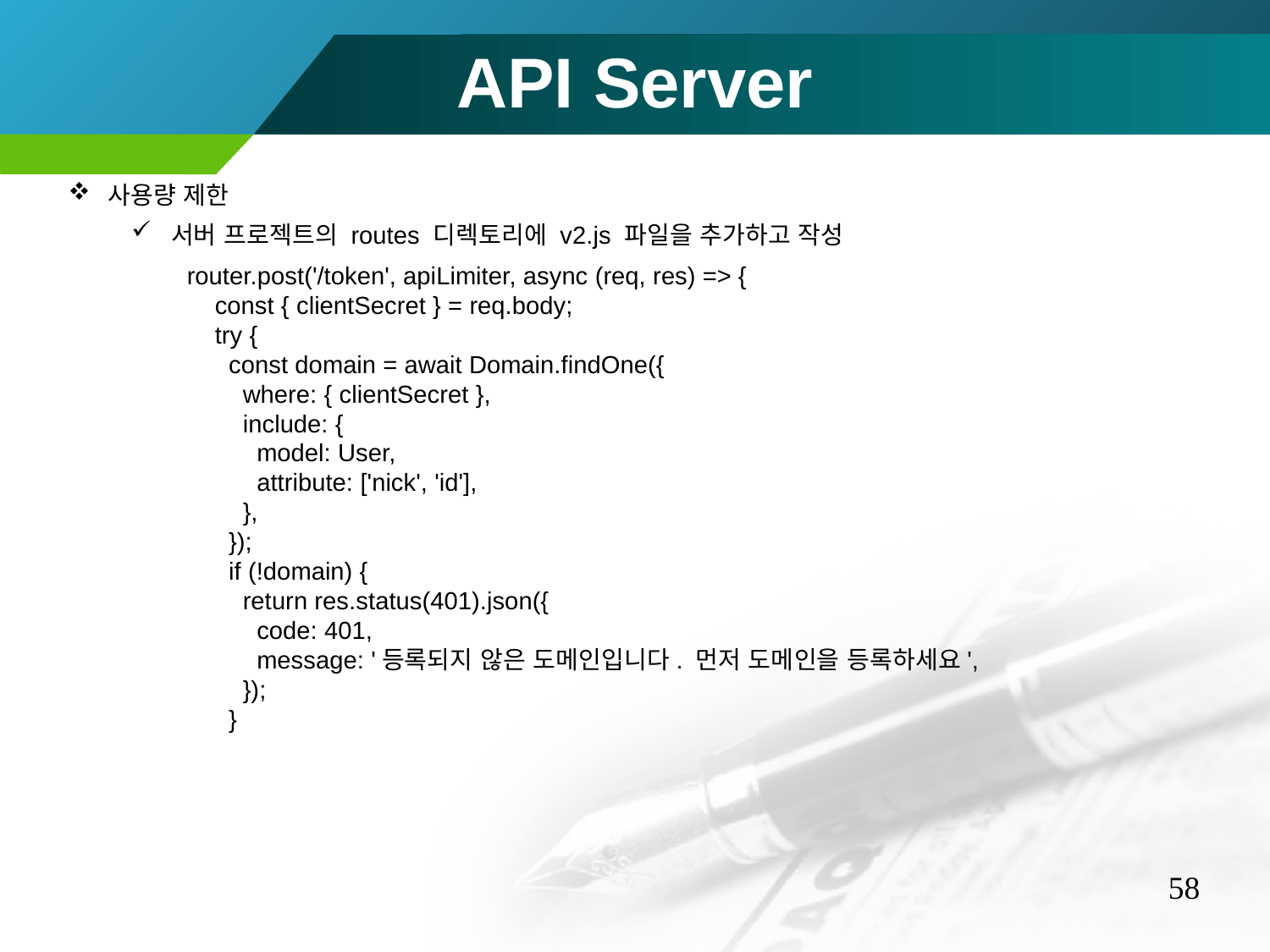

API Server
사용량 제한
서버 프로젝트의 routes 디렉토리에 v2.js 파일을 추가하고 작성
router.post('/token', apiLimiter, async (req, res) => {
    const { clientSecret } = req.body;
    try {
      const domain = await Domain.findOne({
        where: { clientSecret },
        include: {
          model: User,
          attribute: ['nick', 'id'],
        },
      });
      if (!domain) {
        return res.status(401).json({
          code: 401,
          message: '등록되지 않은 도메인입니다. 먼저 도메인을 등록하세요',
        });
      }

58